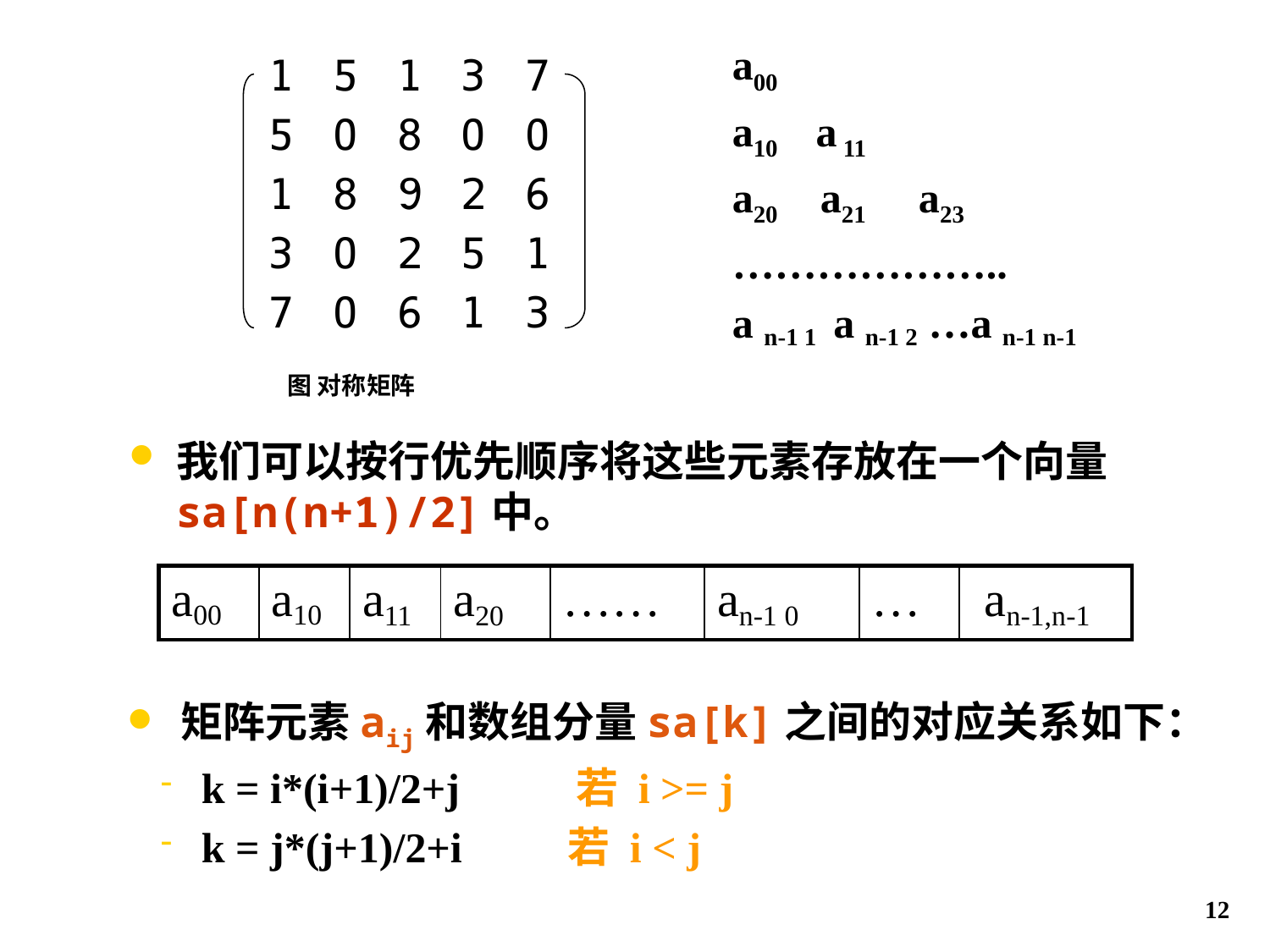

a00
 a10    a 11
 a20    a21     a23
 ………………..
 a n-1 1  a n-1 2 …a n-1 n-1

# 1   5   1   3   7
       5   0   8   0   0
       1   8   9   2   6
       3   0   2   5   1
       7   0   6   1   3
          图 对称矩阵

我们可以按行优先顺序将这些元素存放在一个向量sa[n(n+1)/2]中。

| a00 | a10 | a11 | a20 | …… | an-1 0 | … | an-1,n-1 |
| --- | --- | --- | --- | --- | --- | --- | --- |
 矩阵元素aij和数组分量sa[k]之间的对应关系如下：
 k = i*(i+1)/2+j          若 i >= j
 k = j*(j+1)/2+i         若 i < j
12